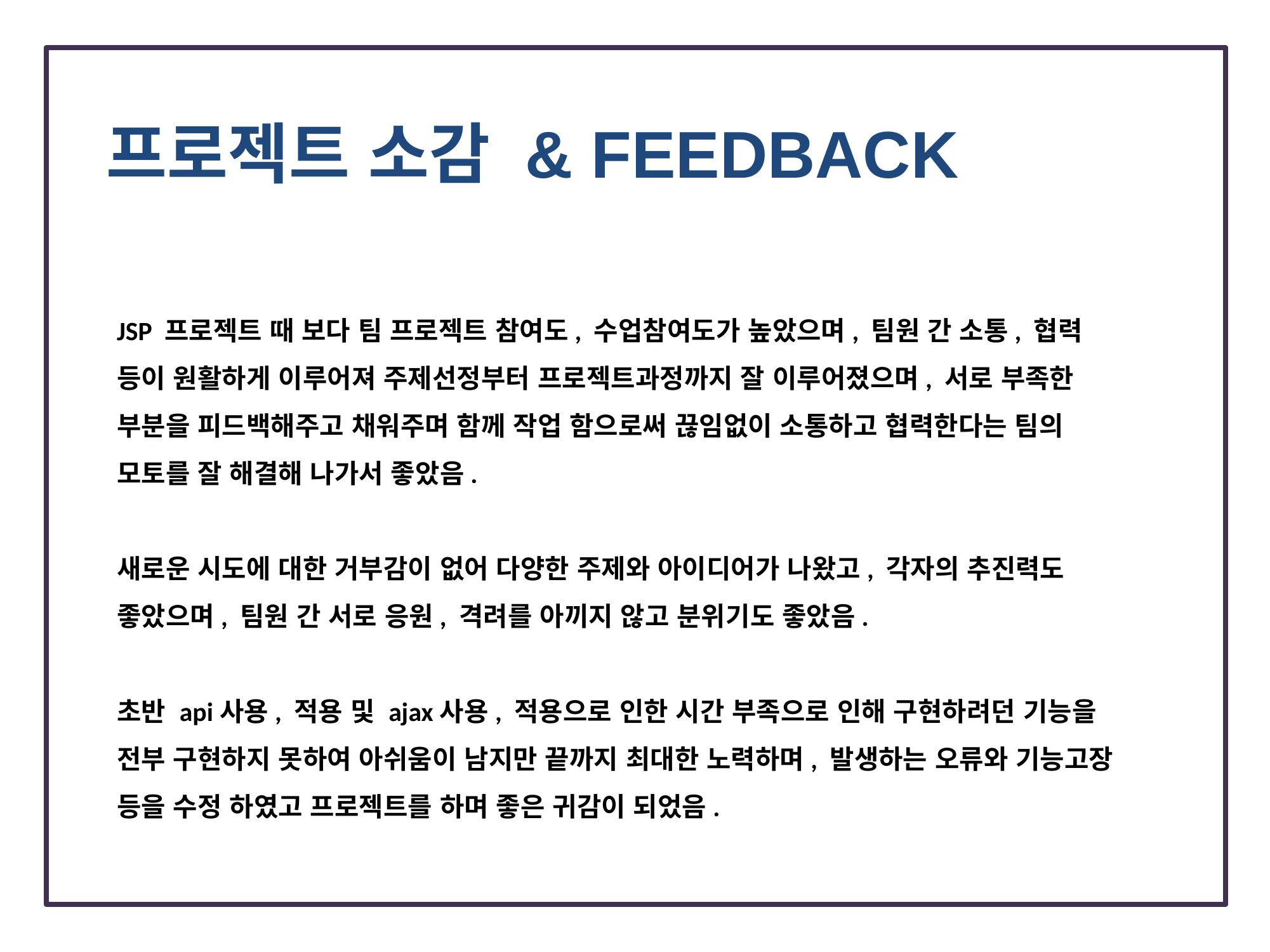

# 프로젝트 소감 & FEEDBACK
JSP 프로젝트 때 보다 팀 프로젝트 참여도, 수업참여도가 높았으며, 팀원 간 소통, 협력 등이 원활하게 이루어져 주제선정부터 프로젝트과정까지 잘 이루어졌으며, 서로 부족한 부분을 피드백해주고 채워주며 함께 작업 함으로써 끊임없이 소통하고 협력한다는 팀의 모토를 잘 해결해 나가서 좋았음.

새로운 시도에 대한 거부감이 없어 다양한 주제와 아이디어가 나왔고, 각자의 추진력도 좋았으며, 팀원 간 서로 응원, 격려를 아끼지 않고 분위기도 좋았음.

초반 api사용, 적용 및 ajax사용, 적용으로 인한 시간 부족으로 인해 구현하려던 기능을 전부 구현하지 못하여 아쉬움이 남지만 끝까지 최대한 노력하며, 발생하는 오류와 기능고장 등을 수정 하였고 프로젝트를 하며 좋은 귀감이 되었음.